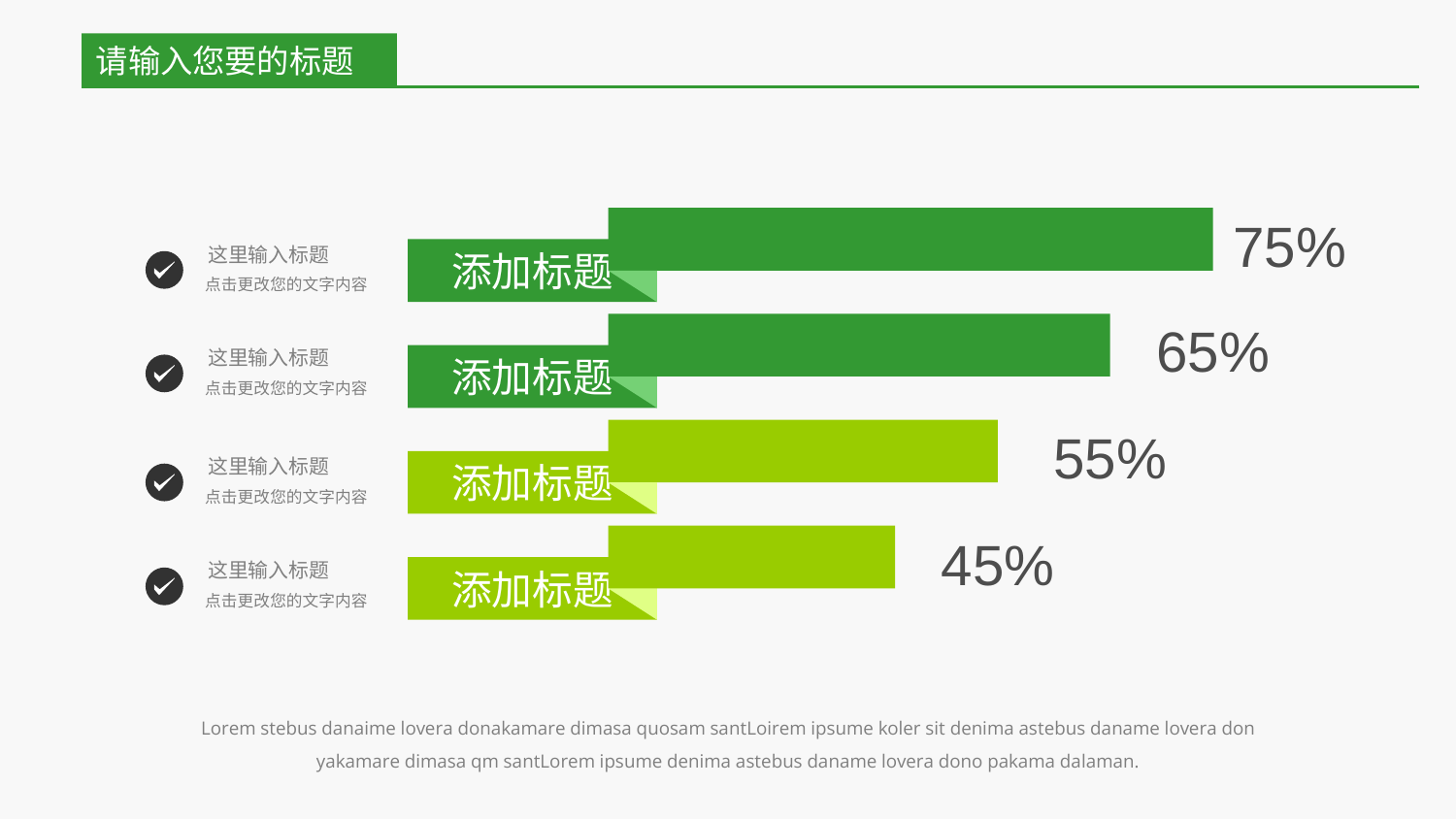

请输入您要的标题
75%

添加标题

这里输入标题
点击更改您的文字内容

65%

添加标题

这里输入标题
点击更改您的文字内容

55%

添加标题

这里输入标题
点击更改您的文字内容

45%

添加标题

这里输入标题
点击更改您的文字内容

Lorem stebus danaime lovera donakamare dimasa quosam santLoirem ipsume koler sit denima astebus daname lovera don yakamare dimasa qm santLorem ipsume denima astebus daname lovera dono pakama dalaman.